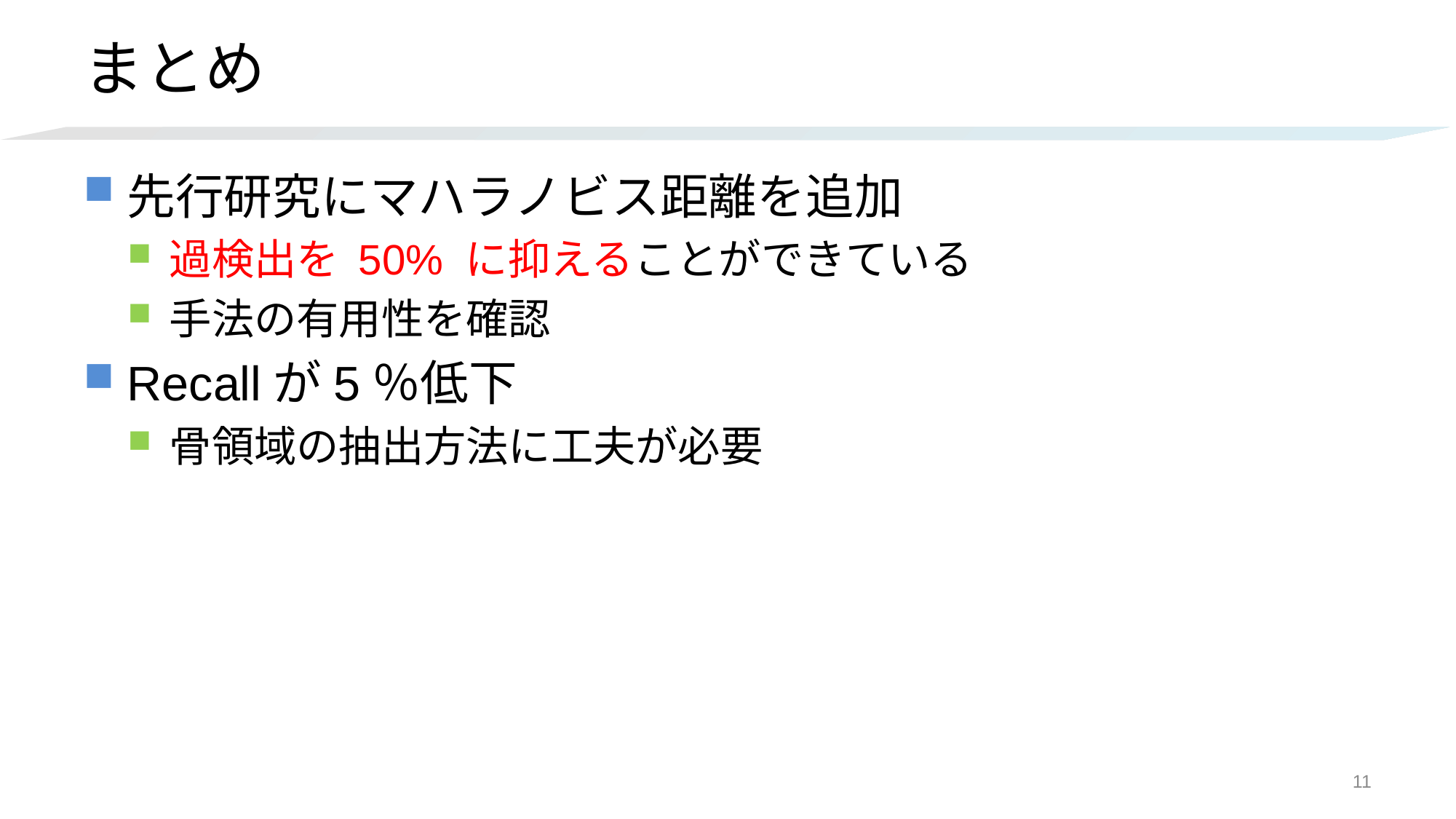

# まとめ
先行研究にマハラノビス距離を追加
過検出を 50% に抑えることができている
手法の有用性を確認
Recallが5％低下
骨領域の抽出方法に工夫が必要
11